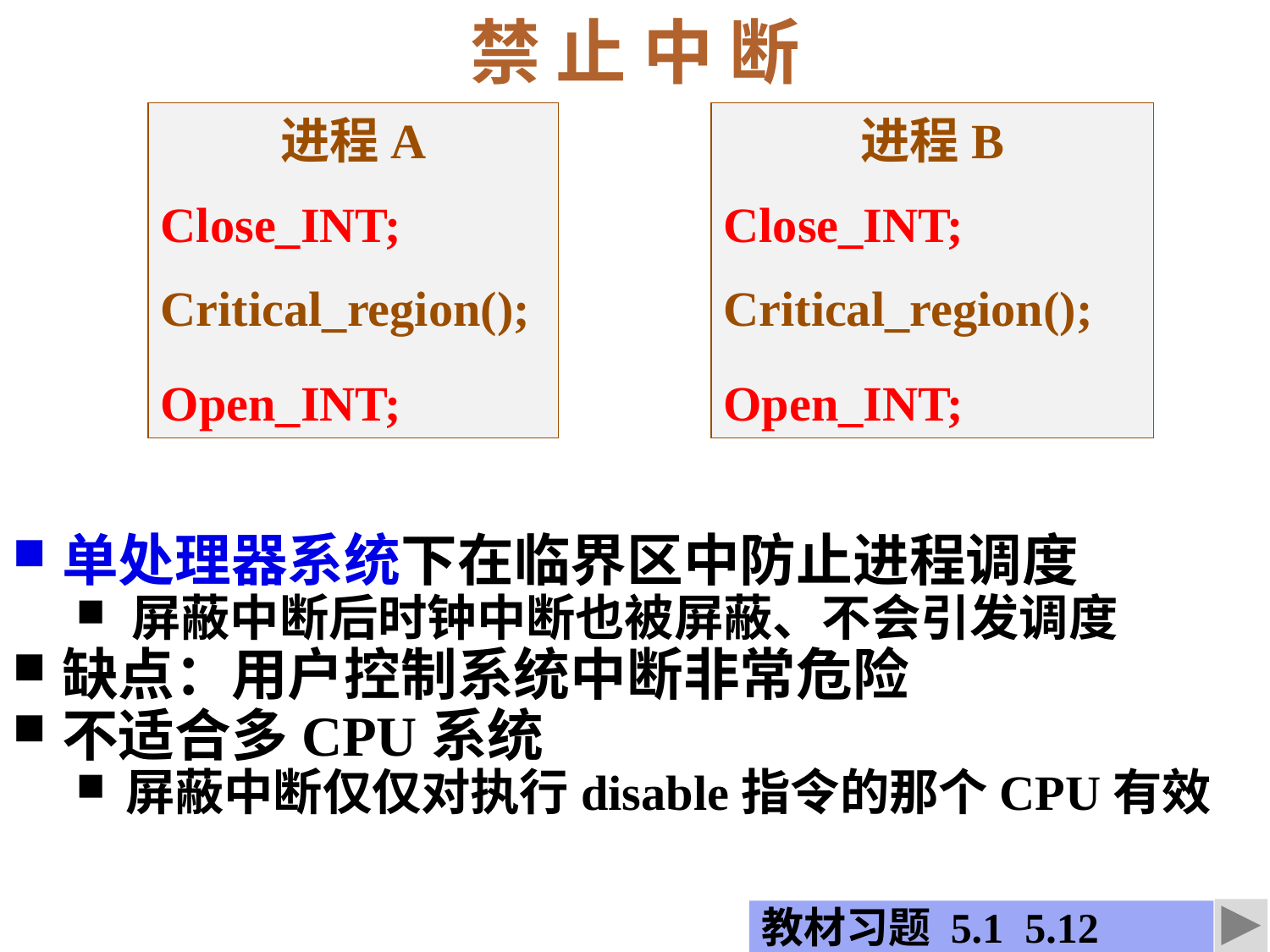

禁 止 中 断
进程A
Close_INT;
Critical_region();
Open_INT;
进程B
Close_INT;
Critical_region();
Open_INT;
单处理器系统下在临界区中防止进程调度
屏蔽中断后时钟中断也被屏蔽、不会引发调度
缺点：用户控制系统中断非常危险
不适合多CPU系统
屏蔽中断仅仅对执行disable指令的那个CPU有效

教材习题 5.1  5.12   5.13